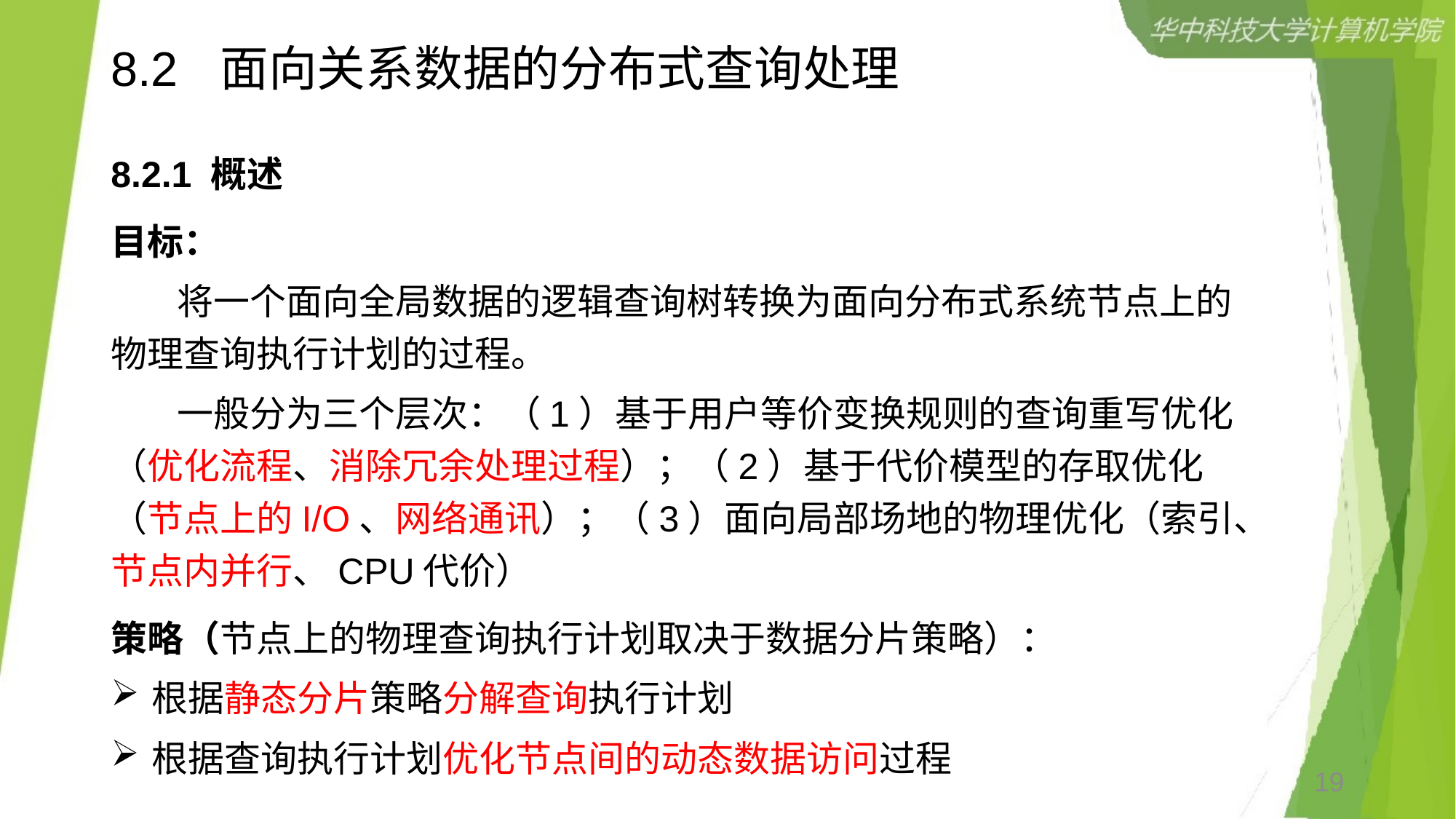

# 8.2	面向关系数据的分布式查询处理
8.2.1 概述
目标：
       将一个面向全局数据的逻辑查询树转换为面向分布式系统节点上的物理查询执行计划的过程。
       一般分为三个层次：（1）基于用户等价变换规则的查询重写优化（优化流程、消除冗余处理过程）；（2）基于代价模型的存取优化（节点上的I/O、网络通讯）；（3）面向局部场地的物理优化（索引、节点内并行、CPU代价）
策略（节点上的物理查询执行计划取决于数据分片策略）：
根据静态分片策略分解查询执行计划
根据查询执行计划优化节点间的动态数据访问过程
19